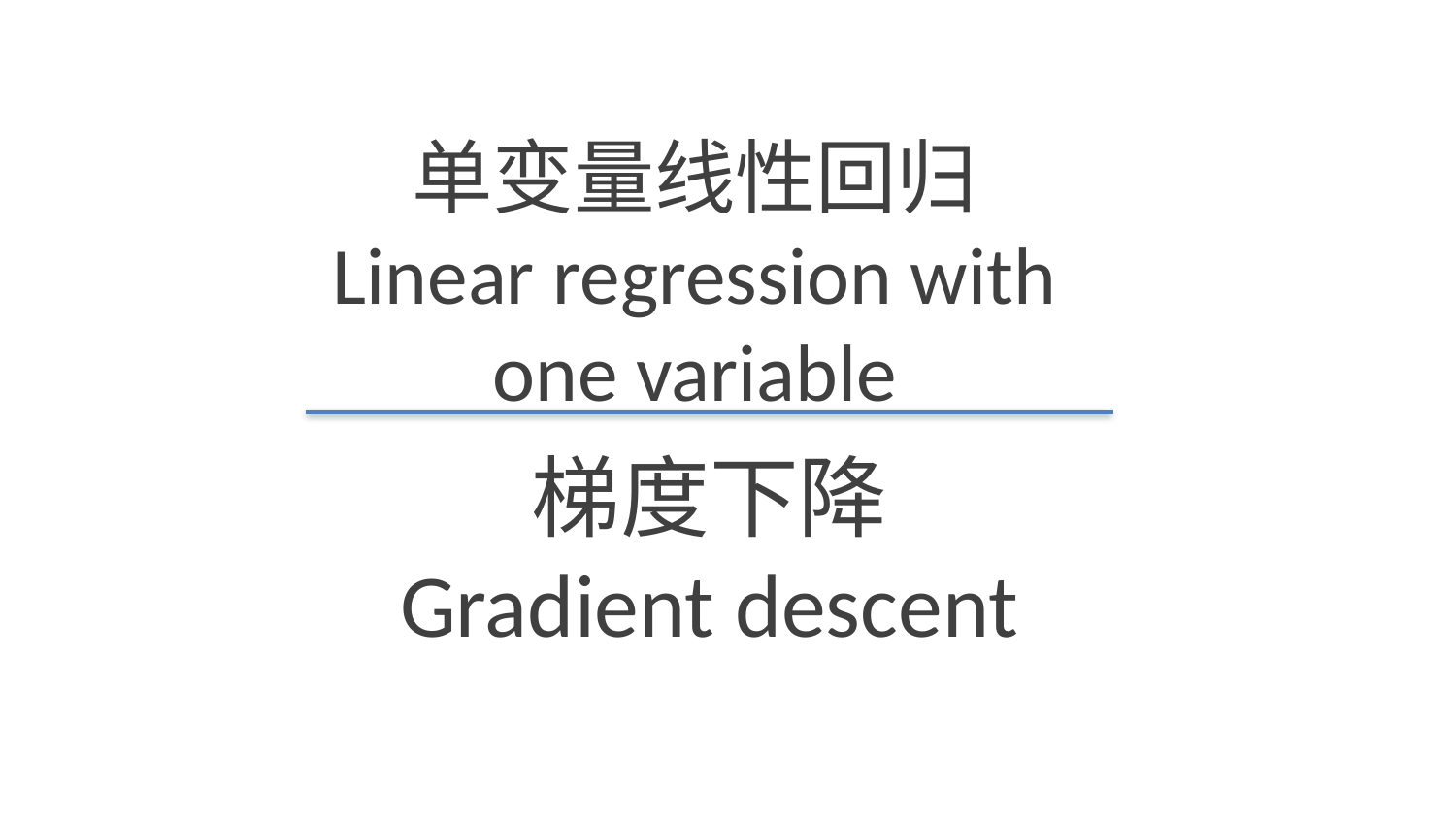

单变量线性回归
Linear regression with one variable
# 梯度下降 Gradient descent